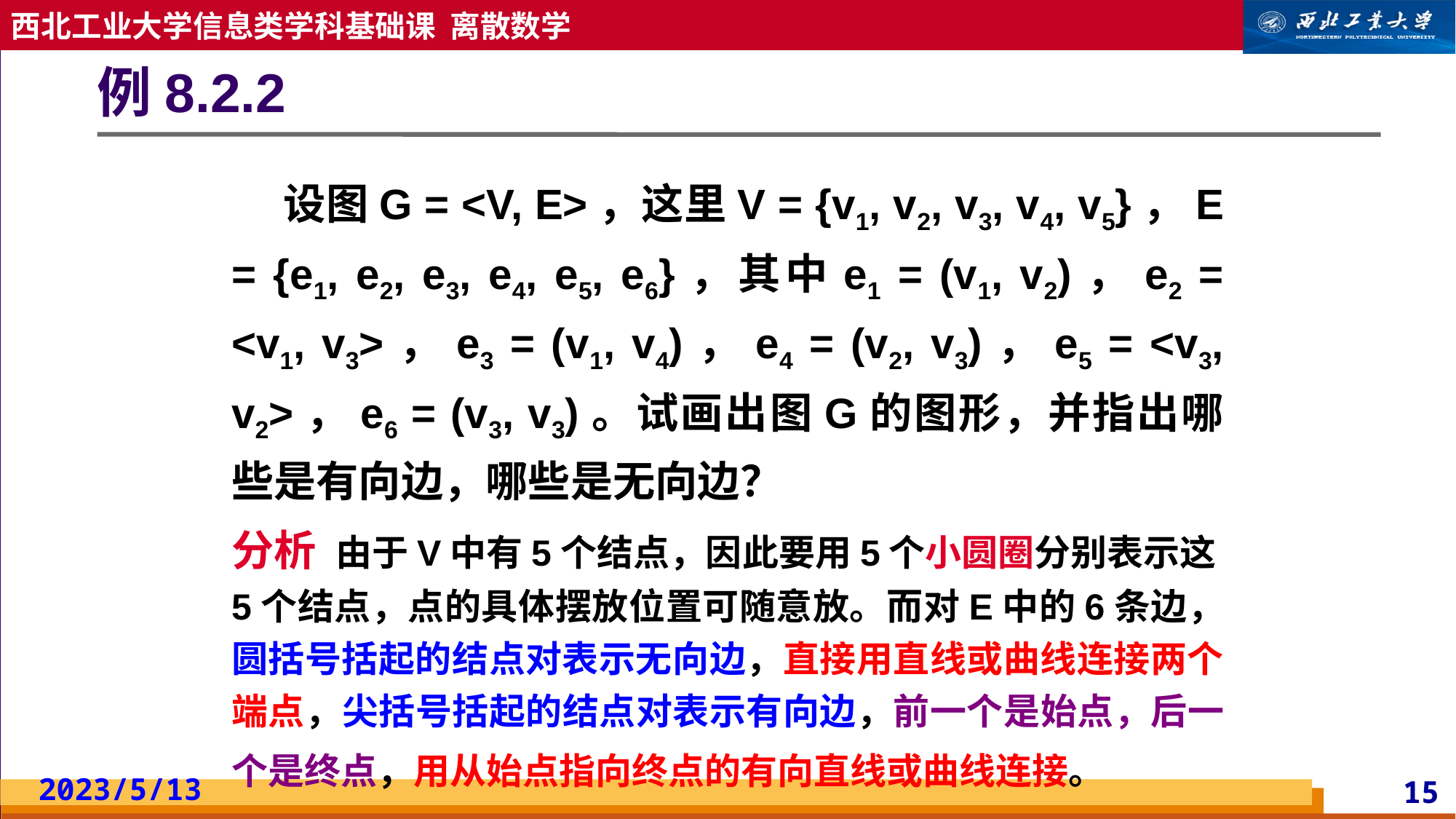

# 例8.2.2
    设图G = <V, E>，这里V = {v1, v2, v3, v4, v5}，E = {e1, e2, e3, e4, e5, e6}，其中e1 = (v1, v2)，e2 = <v1, v3>，e3 = (v1, v4)，e4 = (v2, v3)，e5 = <v3, v2>，e6 = (v3, v3)。试画出图G的图形，并指出哪些是有向边，哪些是无向边？
分析  由于V中有5个结点，因此要用5个小圆圈分别表示这5个结点，点的具体摆放位置可随意放。而对E中的6条边，圆括号括起的结点对表示无向边，直接用直线或曲线连接两个端点，尖括号括起的结点对表示有向边，前一个是始点，后一个是终点，用从始点指向终点的有向直线或曲线连接。
2023/5/13